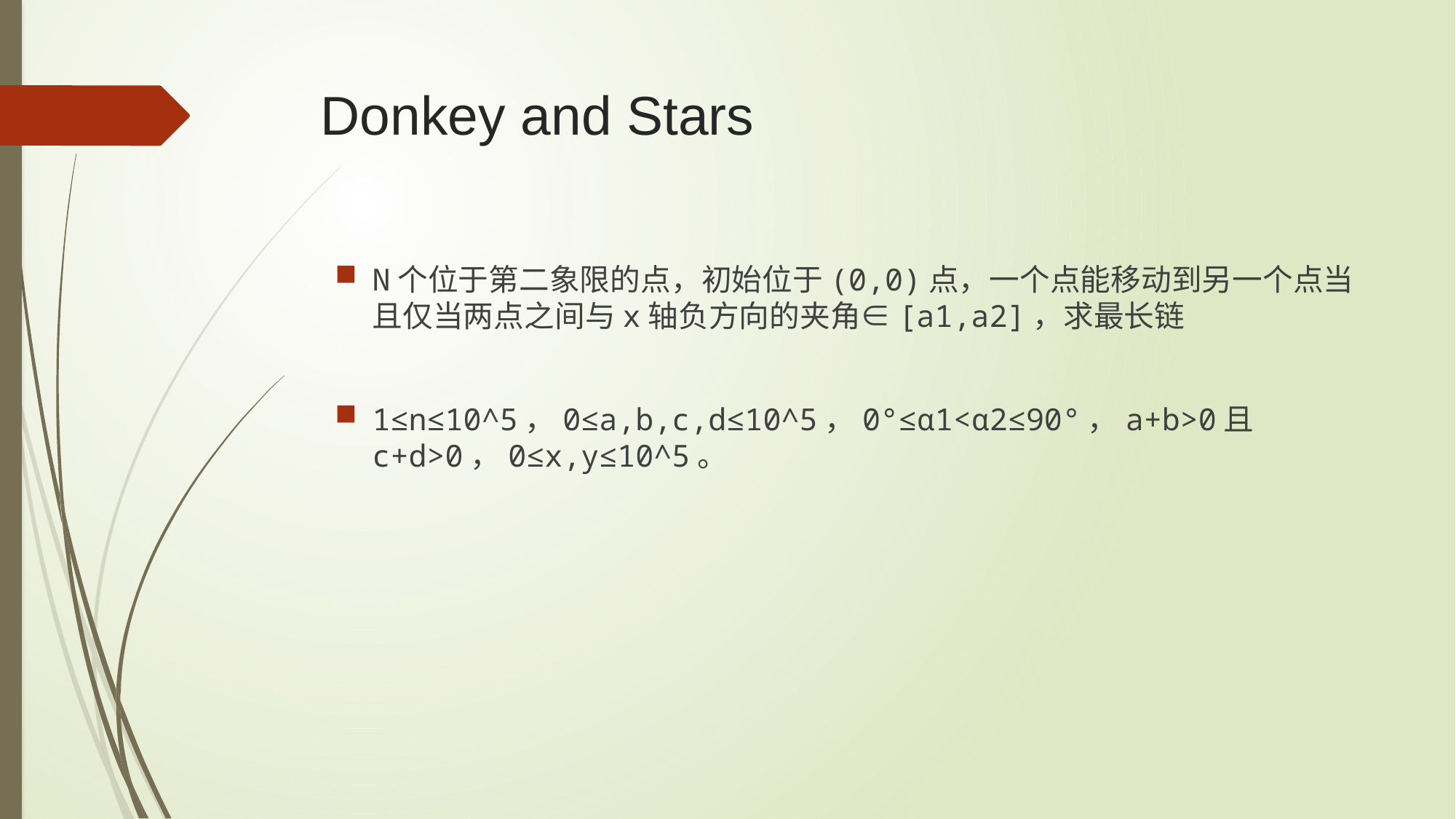

# Donkey and Stars
N个位于第二象限的点，初始位于(0,0)点，一个点能移动到另一个点当且仅当两点之间与x轴负方向的夹角∈[a1,a2]，求最长链

1≤n≤10^5，0≤a,b,c,d≤10^5，0°≤α1<α2≤90°，a+b>0且c+d>0，0≤x,y≤10^5。